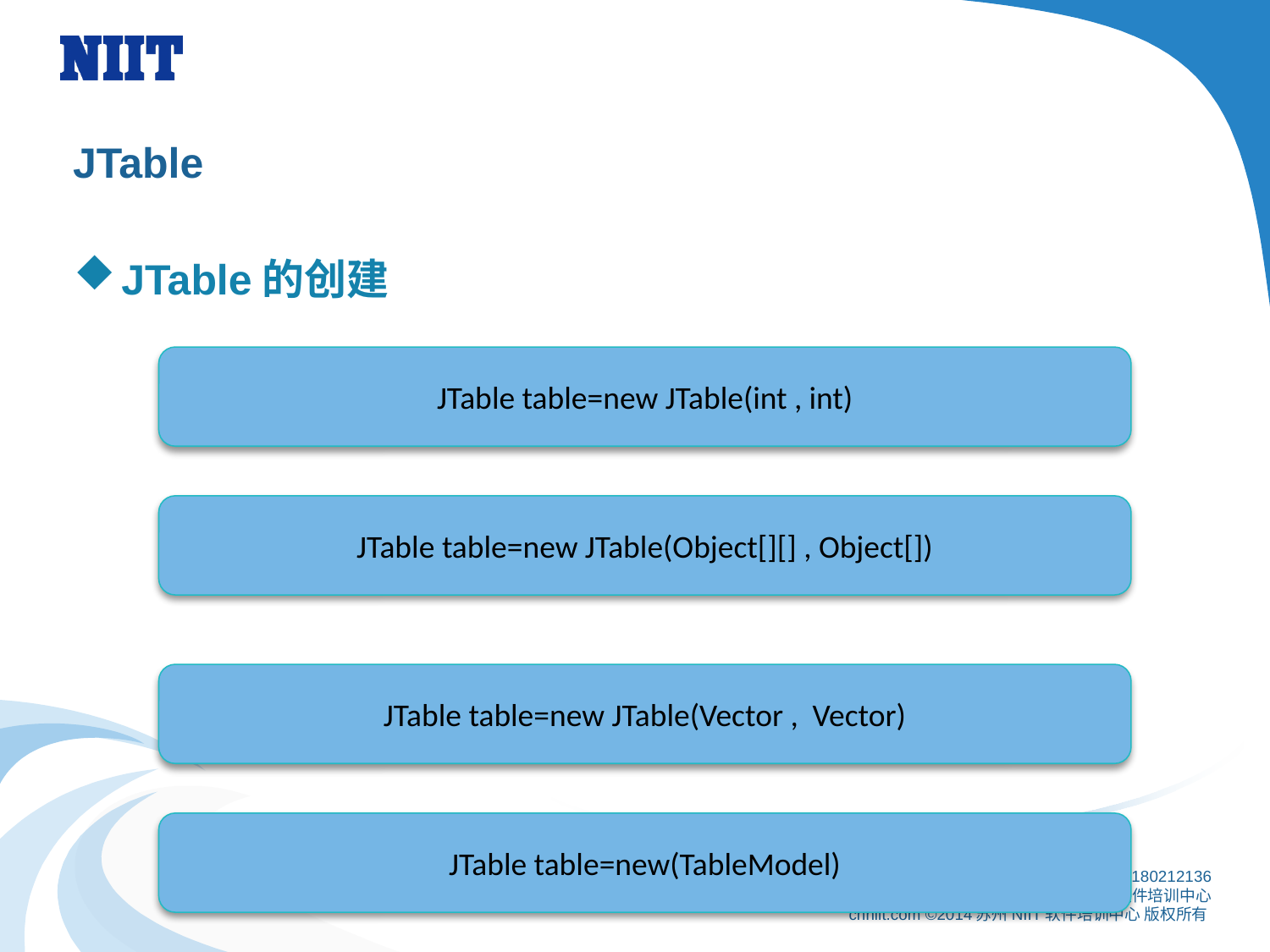

# JTable
JTable的创建

JTable table=new JTable(int , int)
JTable table=new JTable(Object[][] , Object[])
JTable table=new JTable(Vector ,  Vector)
JTable table=new(TableModel)